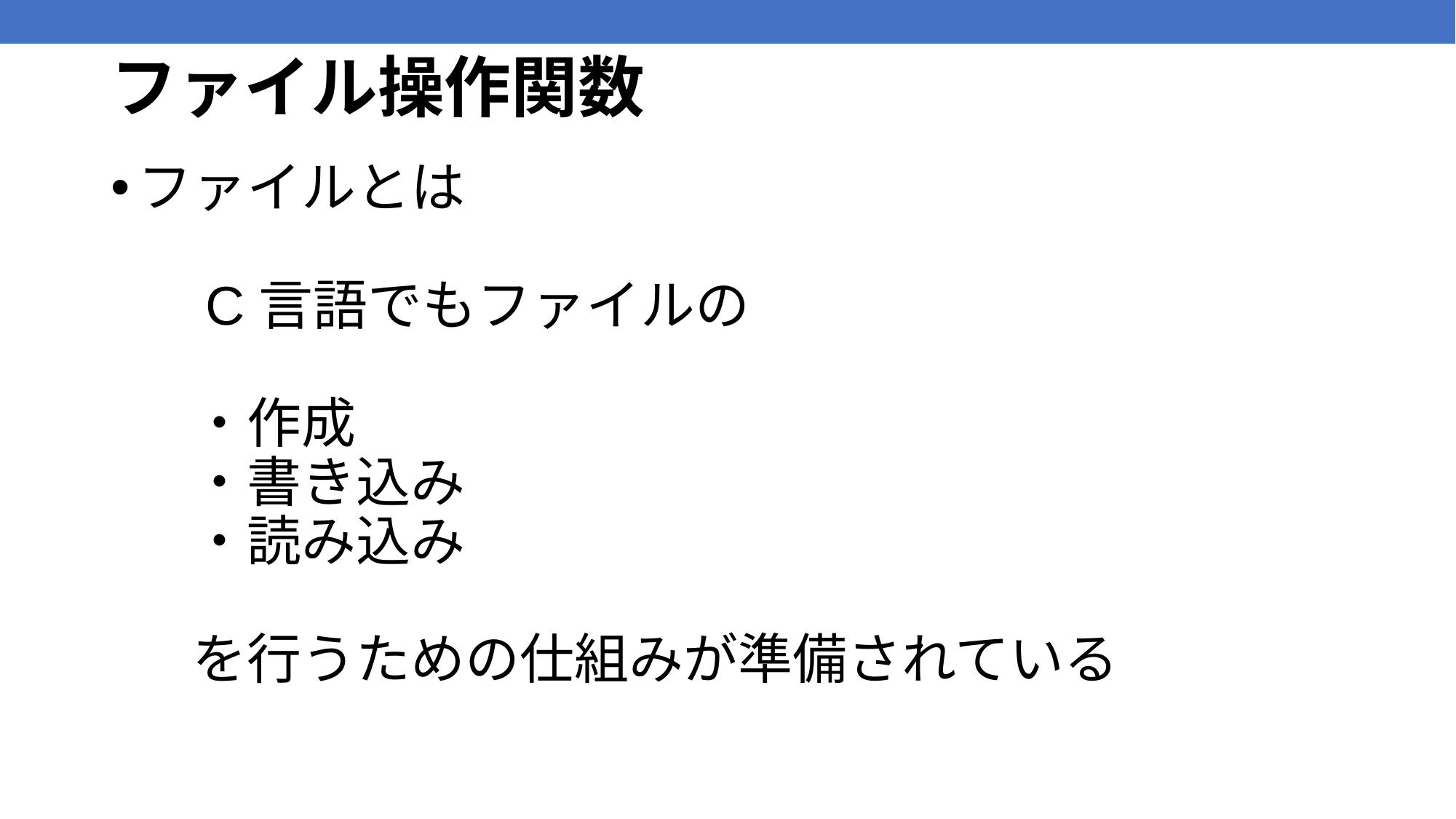

# ファイル操作関数
ファイルとは
　C言語でもファイルの
　・作成
　・書き込み
　・読み込み
　を行うための仕組みが準備されている